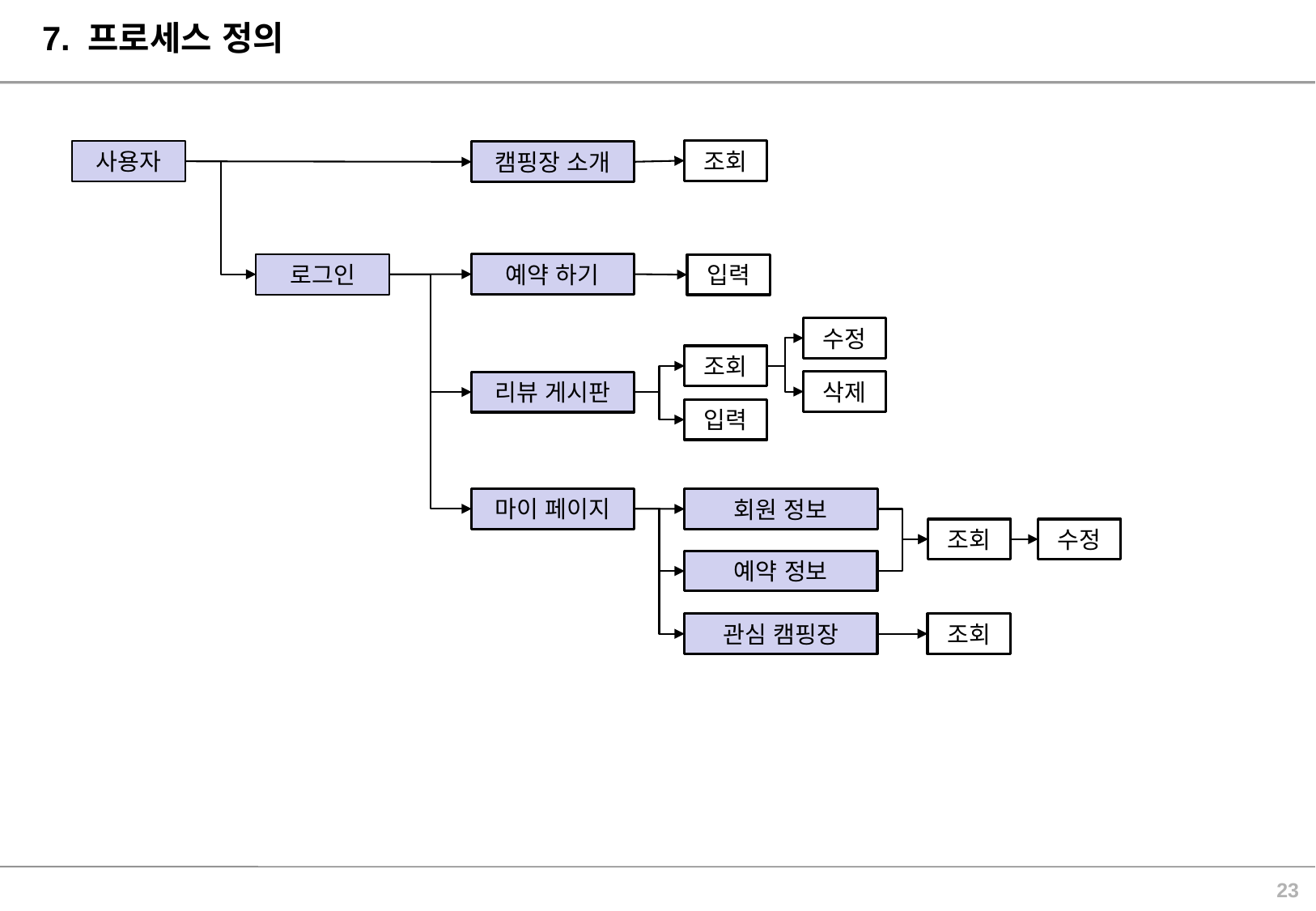

# 7. 프로세스 정의
조회
사용자
캠핑장 소개
예약 하기
로그인
입력
수정
조회
삭제
리뷰 게시판
입력
마이 페이지
회원 정보
조회
수정
예약 정보
조회
관심 캠핑장
23